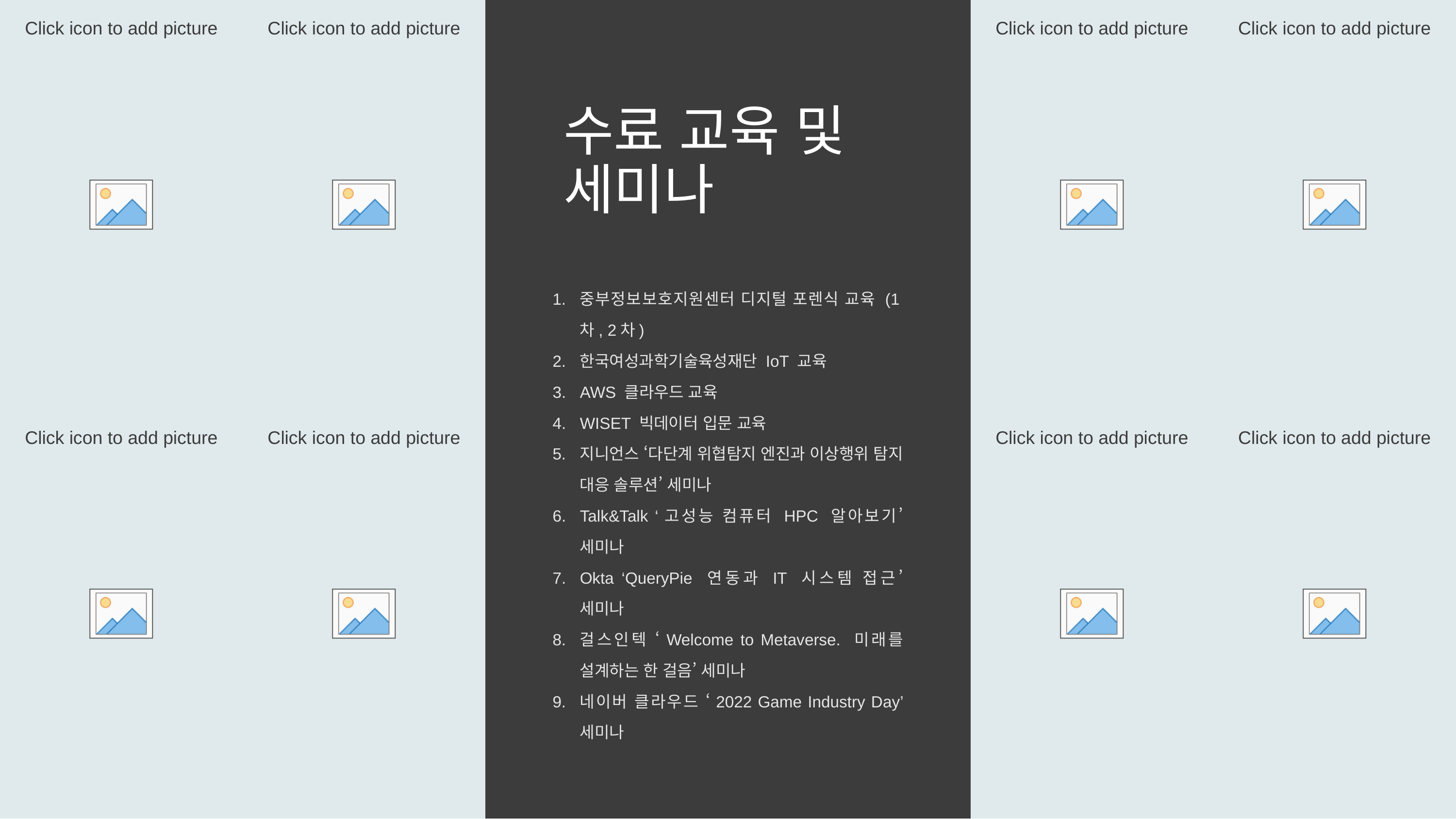

# 수료 교육 및 세미나
중부정보보호지원센터 디지털 포렌식 교육 (1차, 2차)
한국여성과학기술육성재단 IoT 교육
AWS 클라우드 교육
WISET 빅데이터 입문 교육
지니언스 ‘다단계 위협탐지 엔진과 이상행위 탐지 대응 솔루션’ 세미나
Talk&Talk ‘고성능 컴퓨터 HPC 알아보기’ 세미나
Okta ‘QueryPie 연동과 IT 시스템 접근’ 세미나
걸스인텍 ‘Welcome to Metaverse. 미래를 설계하는 한 걸음’ 세미나
네이버 클라우드 ‘2022 Game Industry Day’ 세미나